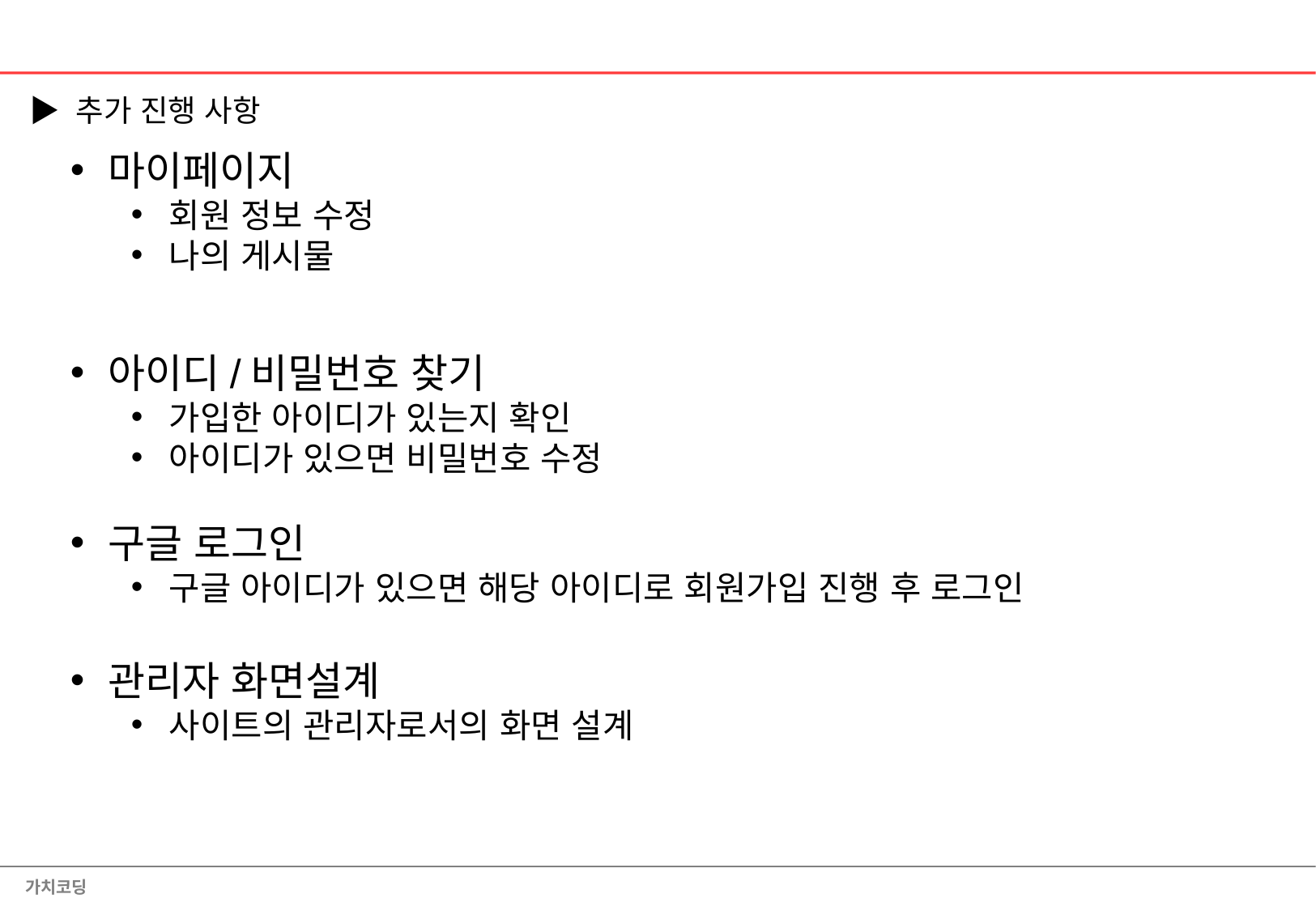

▶ 추가 진행 사항
마이페이지
회원 정보 수정
나의 게시물

아이디/비밀번호 찾기
가입한 아이디가 있는지 확인
아이디가 있으면 비밀번호 수정

구글 로그인
구글 아이디가 있으면 해당 아이디로 회원가입 진행 후 로그인

관리자 화면설계
사이트의 관리자로서의 화면 설계